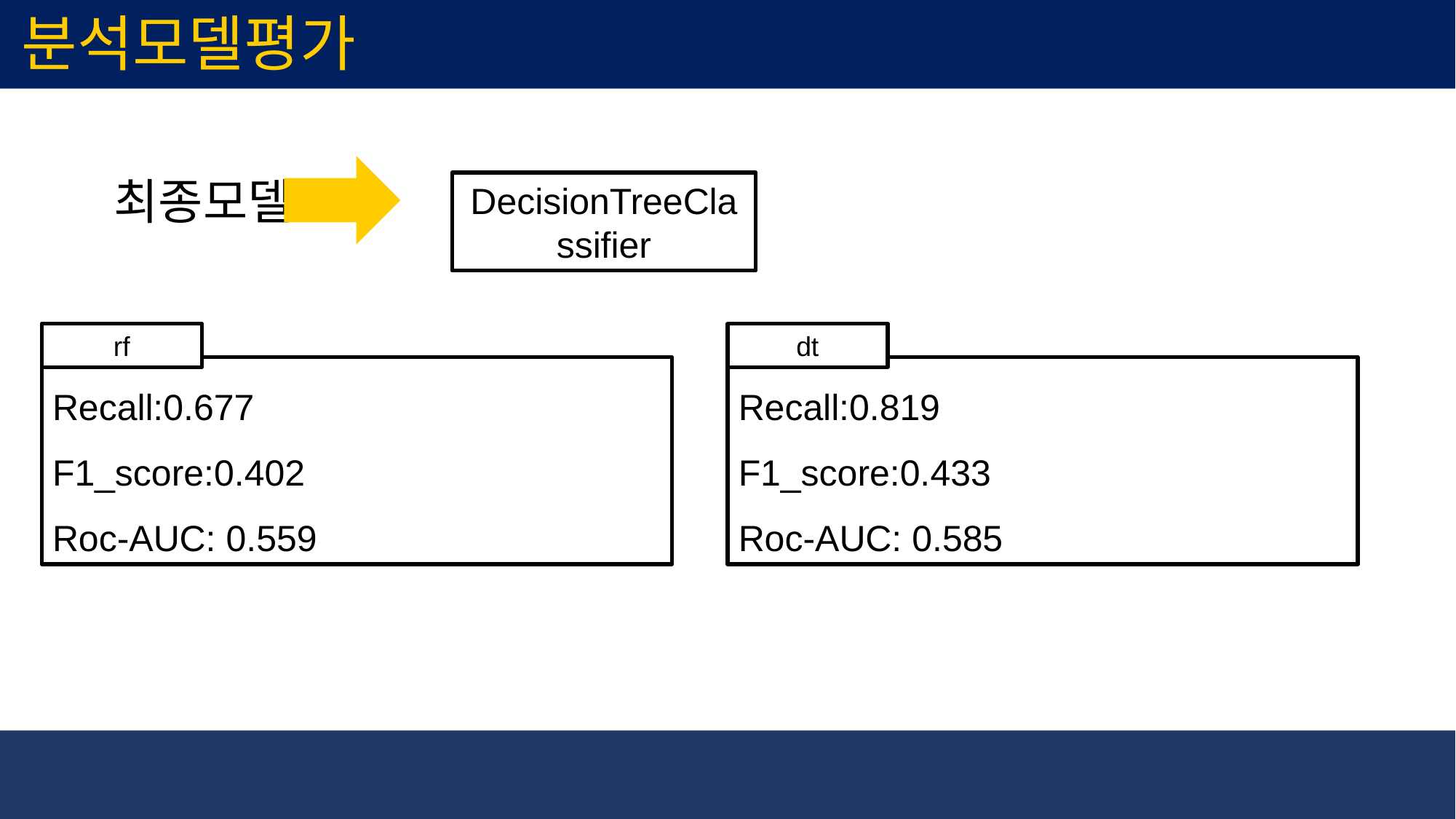

분석모델평가

 최종모델
DecisionTreeClassifier
rf
Recall:0.677
F1_score:0.402
Roc-AUC: 0.559
dt
Recall:0.819
F1_score:0.433
Roc-AUC: 0.585